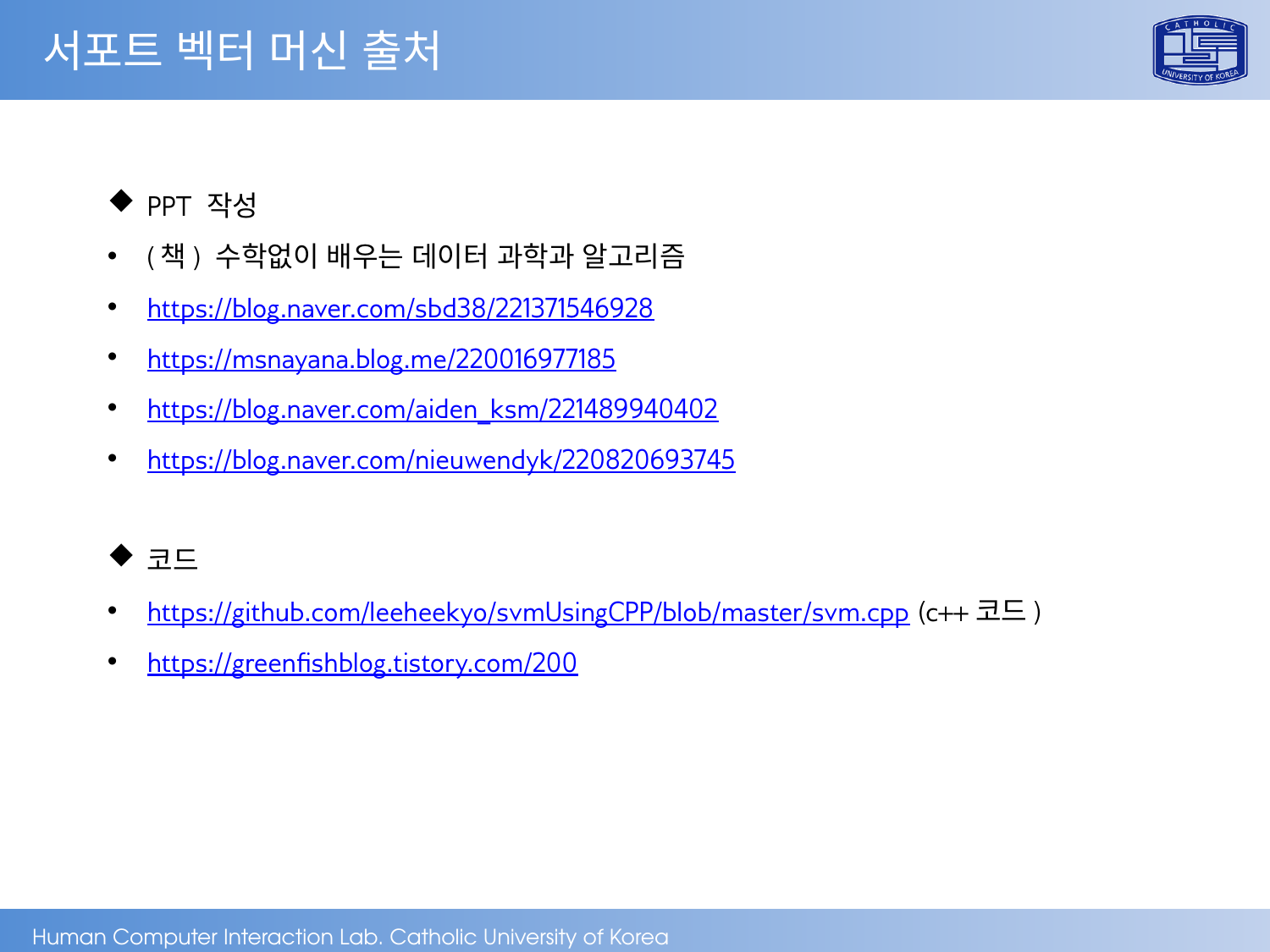

서포트 벡터 머신 출처
PPT 작성
(책) 수학없이 배우는 데이터 과학과 알고리즘
https://blog.naver.com/sbd38/221371546928
https://msnayana.blog.me/220016977185
https://blog.naver.com/aiden_ksm/221489940402
https://blog.naver.com/nieuwendyk/220820693745

코드
https://github.com/leeheekyo/svmUsingCPP/blob/master/svm.cpp (c++코드)
https://greenfishblog.tistory.com/200